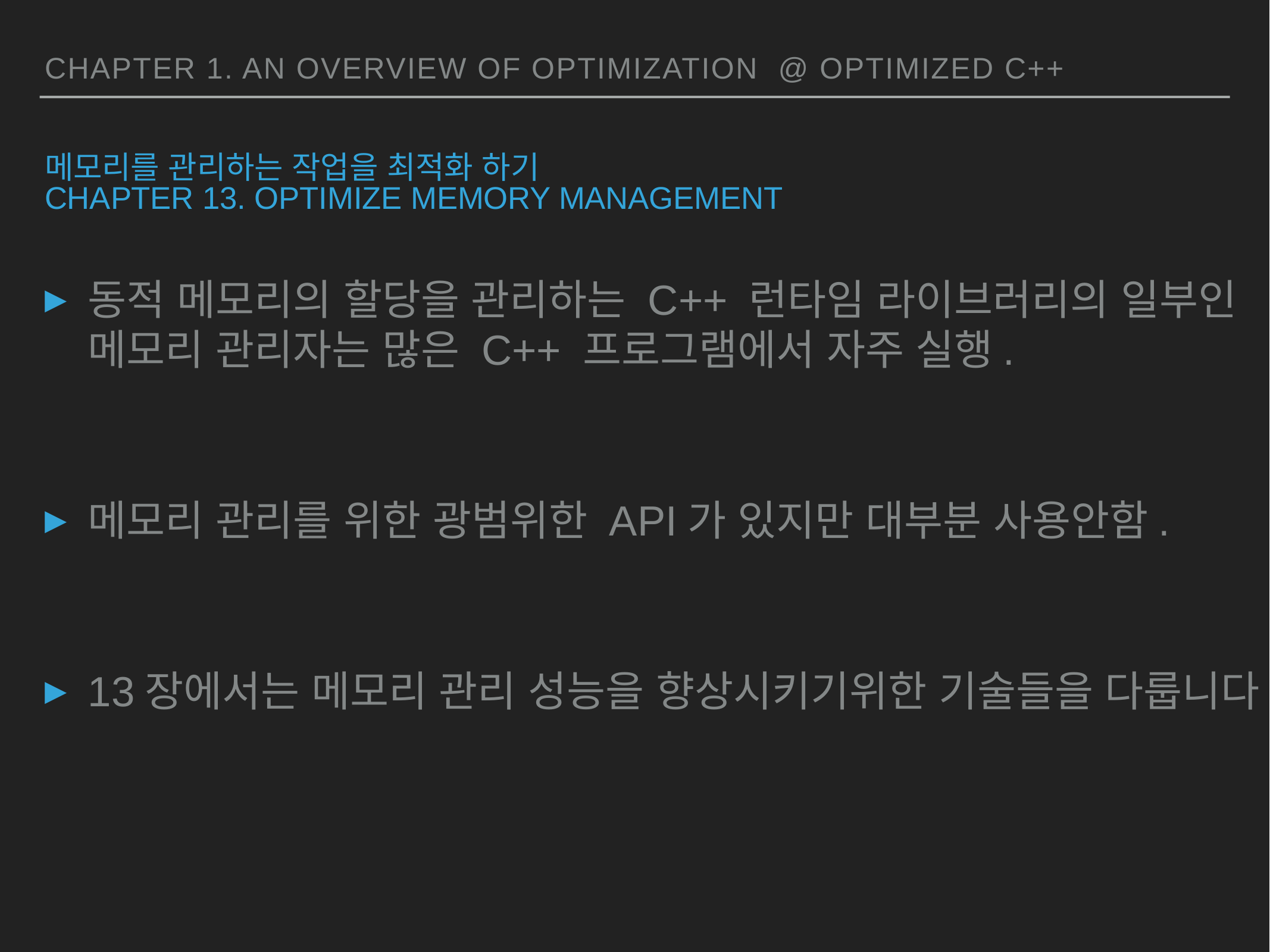

chapter 1. an overview of optimization  @ Optimized c++
# 메모리를 관리하는 작업을 최적화 하기 Chapter 13. Optimize Memory Management
동적 메모리의 할당을 관리하는 C++ 런타임 라이브러리의 일부인 메모리 관리자는 많은 C++ 프로그램에서 자주 실행.

메모리 관리를 위한 광범위한 API가 있지만 대부분 사용안함.

13장에서는 메모리 관리 성능을 향상시키기위한 기술들을 다룹니다.